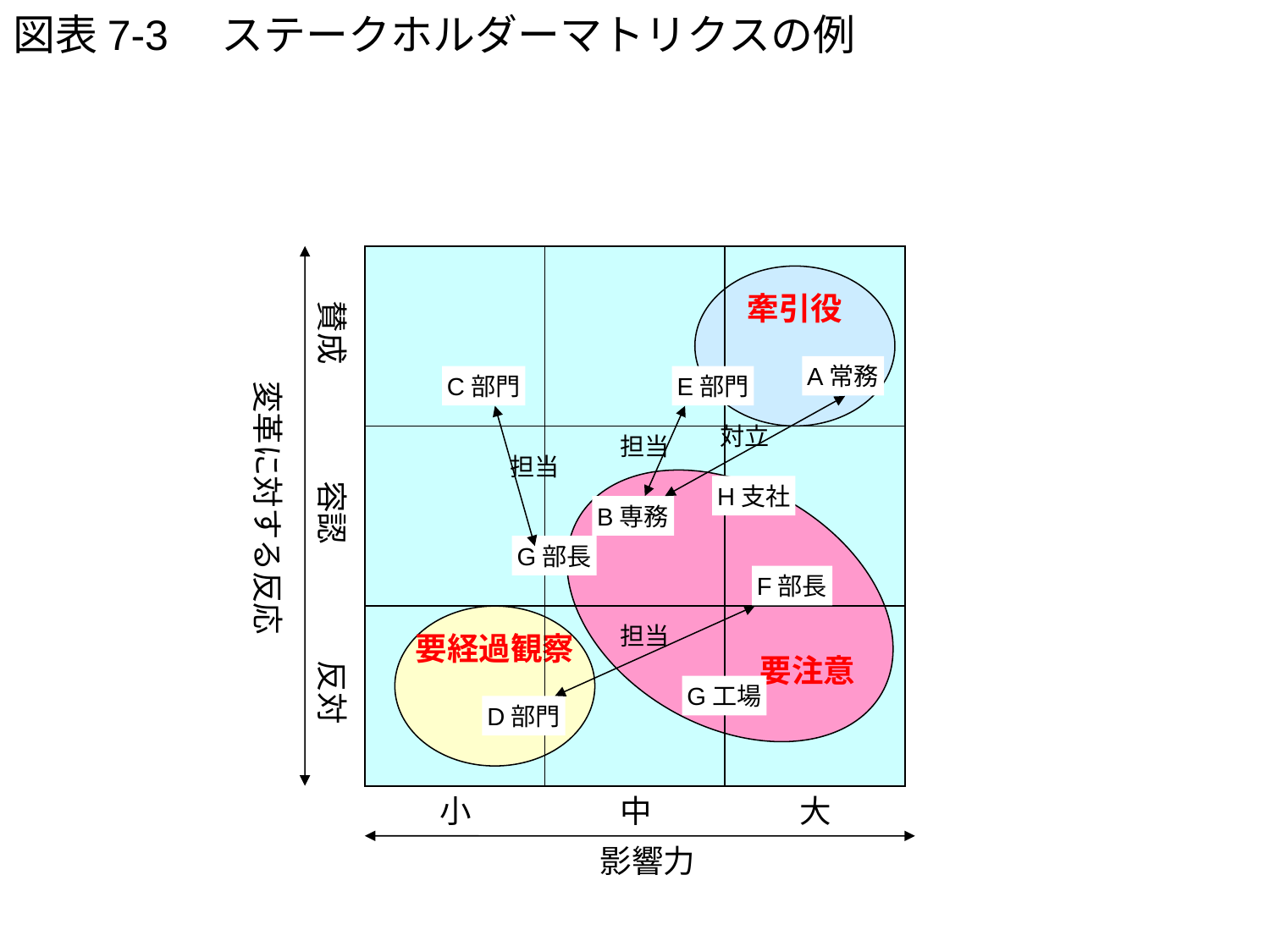

# 図表7-3　ステークホルダーマトリクスの例

牽引役

賛成
A常務
C部門
E部門
変革に対する反応

対立

担当

担当
容認
H支社

B専務
G部長
F部長

要経過観察

担当
要注意
反対
G工場
D部門
小
中
大

影響力